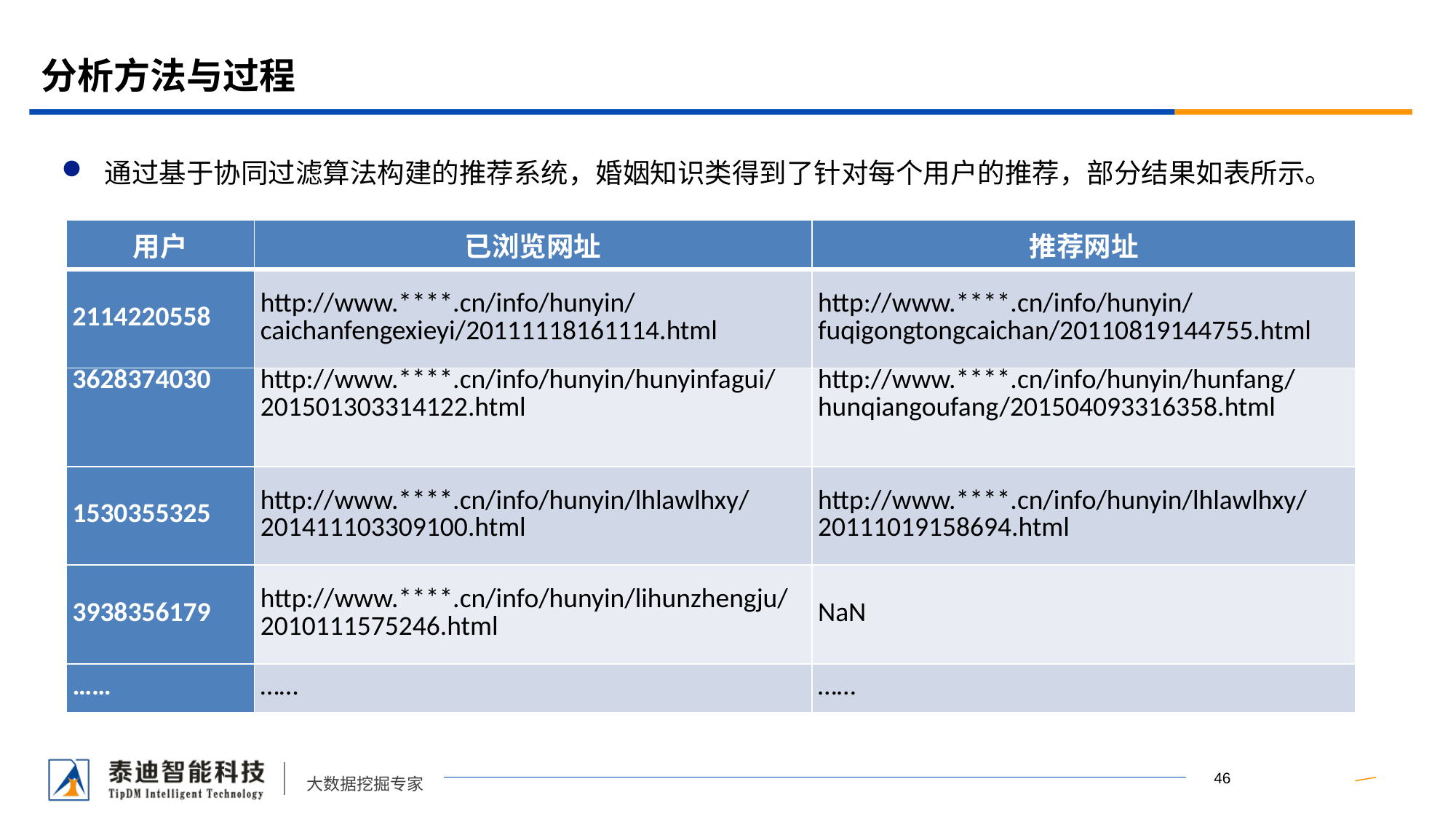

# 分析方法与过程
通过基于协同过滤算法构建的推荐系统，婚姻知识类得到了针对每个用户的推荐，部分结果如表所示。
| 用户 | 已浏览网址 | 推荐网址 |
| --- | --- | --- |
| 2114220558 | http://www.\*\*\*\*.cn/info/hunyin/caichanfengexieyi/20111118161114.html | http://www.\*\*\*\*.cn/info/hunyin/fuqigongtongcaichan/20110819144755.html |
| 3628374030 | http://www.\*\*\*\*.cn/info/hunyin/hunyinfagui/201501303314122.html | http://www.\*\*\*\*.cn/info/hunyin/hunfang/hunqiangoufang/201504093316358.html |
| 1530355325 | http://www.\*\*\*\*.cn/info/hunyin/lhlawlhxy/201411103309100.html | http://www.\*\*\*\*.cn/info/hunyin/lhlawlhxy/20111019158694.html |
| 3938356179 | http://www.\*\*\*\*.cn/info/hunyin/lihunzhengju/2010111575246.html | NaN |
| …… | …… | …… |